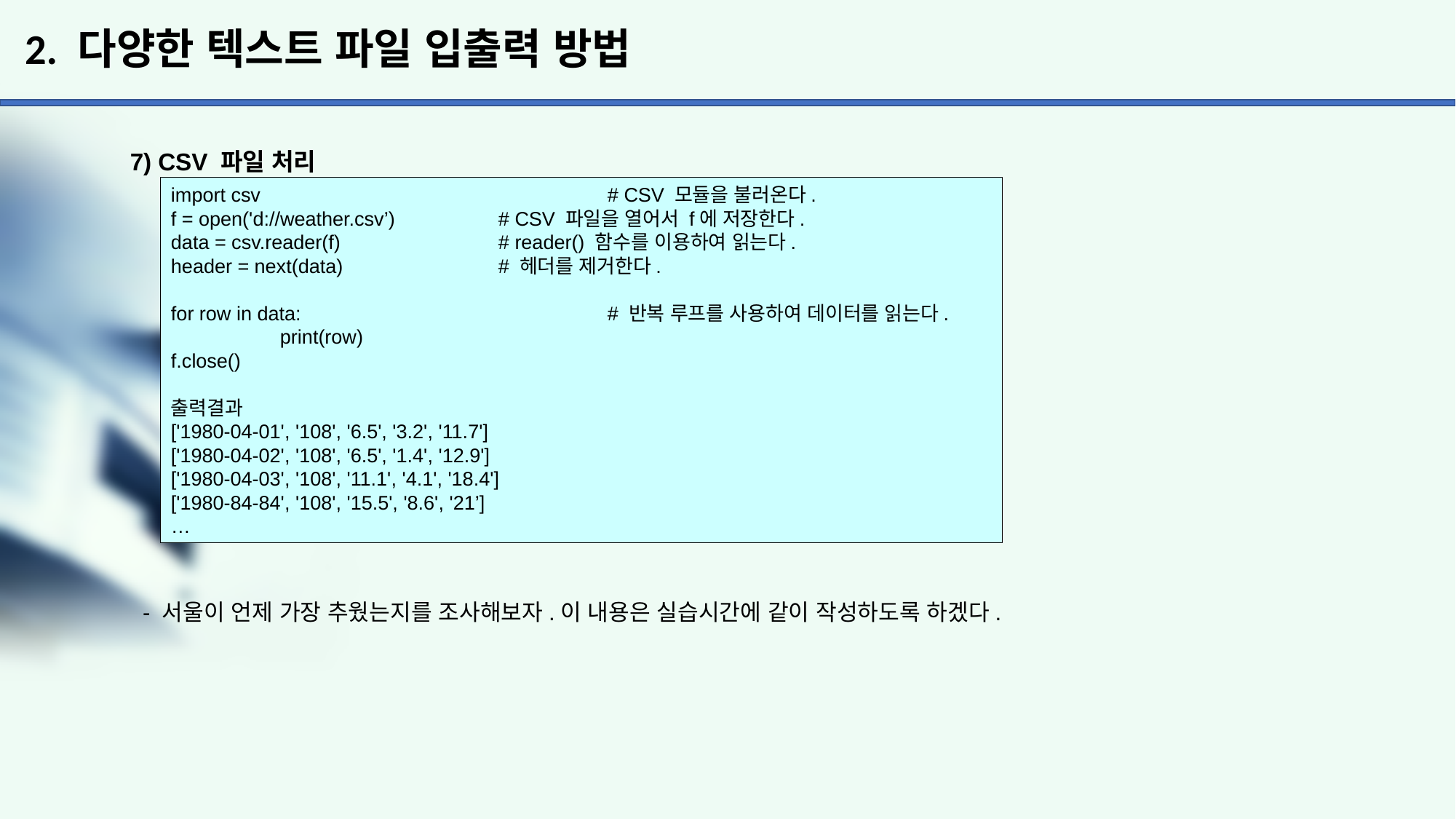

# 2. 다양한 텍스트 파일 입출력 방법
7) CSV 파일 처리

  - 서울이 언제 가장 추웠는지를 조사해보자.이 내용은 실습시간에 같이 작성하도록 하겠다.
import csv 				# CSV 모듈을 불러온다.
f = open('d://weather.csv’) 	# CSV 파일을 열어서 f에 저장한다.
data = csv.reader(f) 		# reader() 함수를 이용하여 읽는다.
header = next(data)		# 헤더를 제거한다.

for row in data:			# 반복 루프를 사용하여 데이터를 읽는다.
	print(row)
f.close()

출력결과
['1980-04-01', '108', '6.5', '3.2', '11.7']
['1980-04-02', '108', '6.5', '1.4', '12.9']
['1980-04-03', '108', '11.1', '4.1', '18.4']
['1980-84-84', '108', '15.5', '8.6', '21’]
…